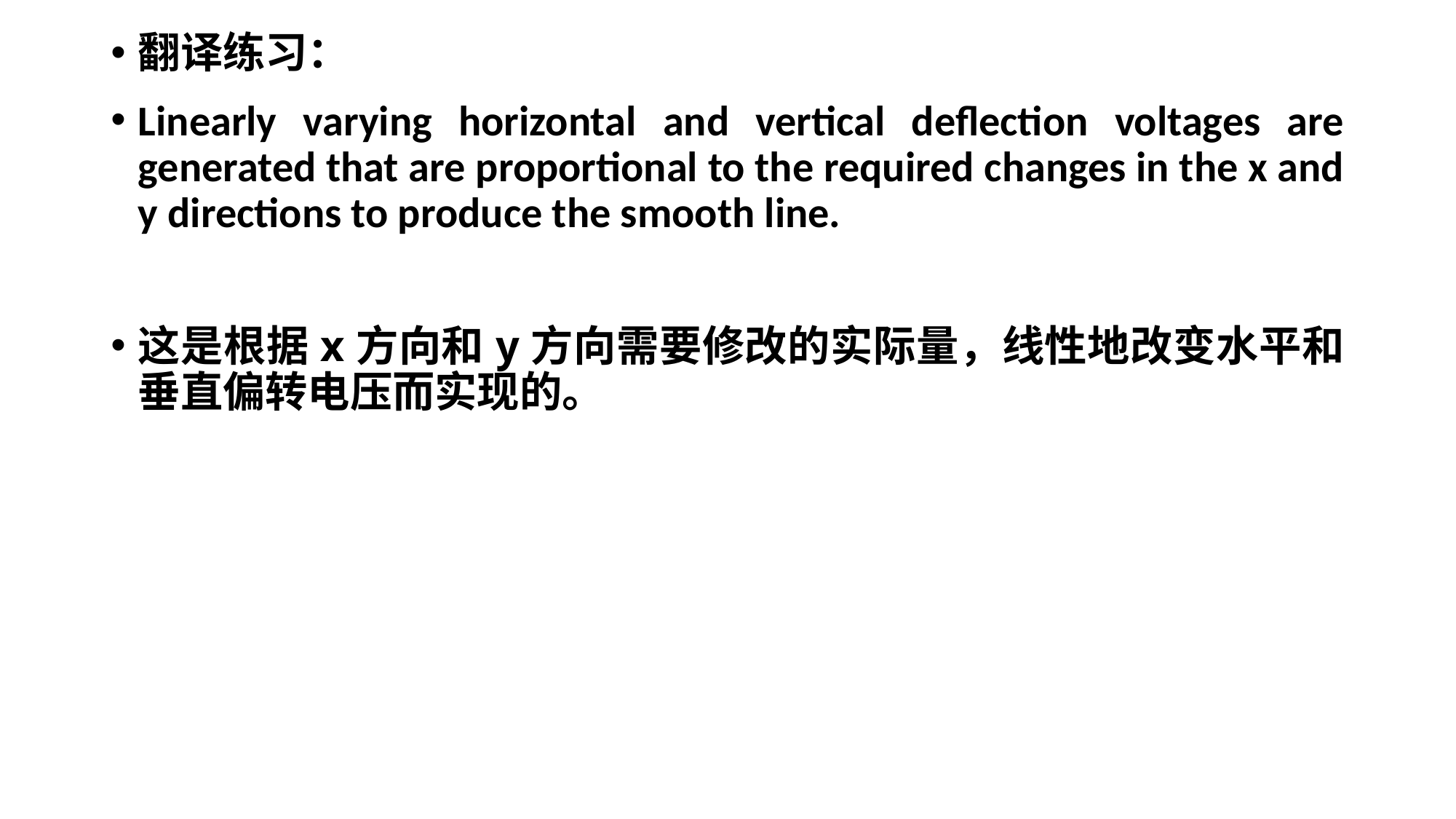

翻译练习：
Linearly varying horizontal and vertical deflection voltages are generated that are proportional to the required changes in the x and y directions to produce the smooth line.

这是根据x方向和y方向需要修改的实际量，线性地改变水平和垂直偏转电压而实现的。